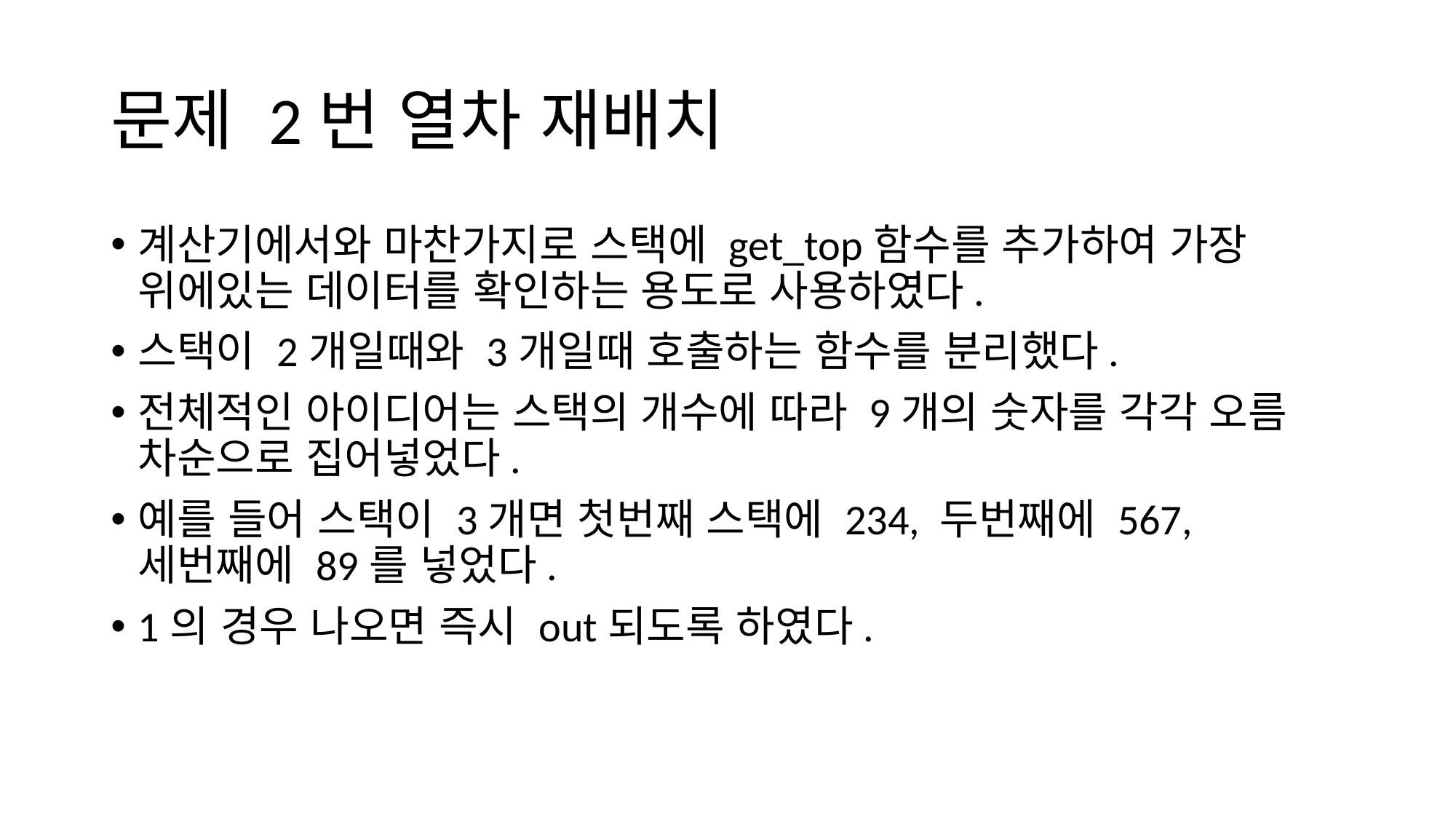

# 문제 2번 열차 재배치
계산기에서와 마찬가지로 스택에 get_top함수를 추가하여 가장 위에있는 데이터를 확인하는 용도로 사용하였다.
스택이 2개일때와 3개일때 호출하는 함수를 분리했다.
전체적인 아이디어는 스택의 개수에 따라 9개의 숫자를 각각 오름 차순으로 집어넣었다.
예를 들어 스택이 3개면 첫번째 스택에 234, 두번째에 567, 세번째에 89를 넣었다.
1의 경우 나오면 즉시 out되도록 하였다.